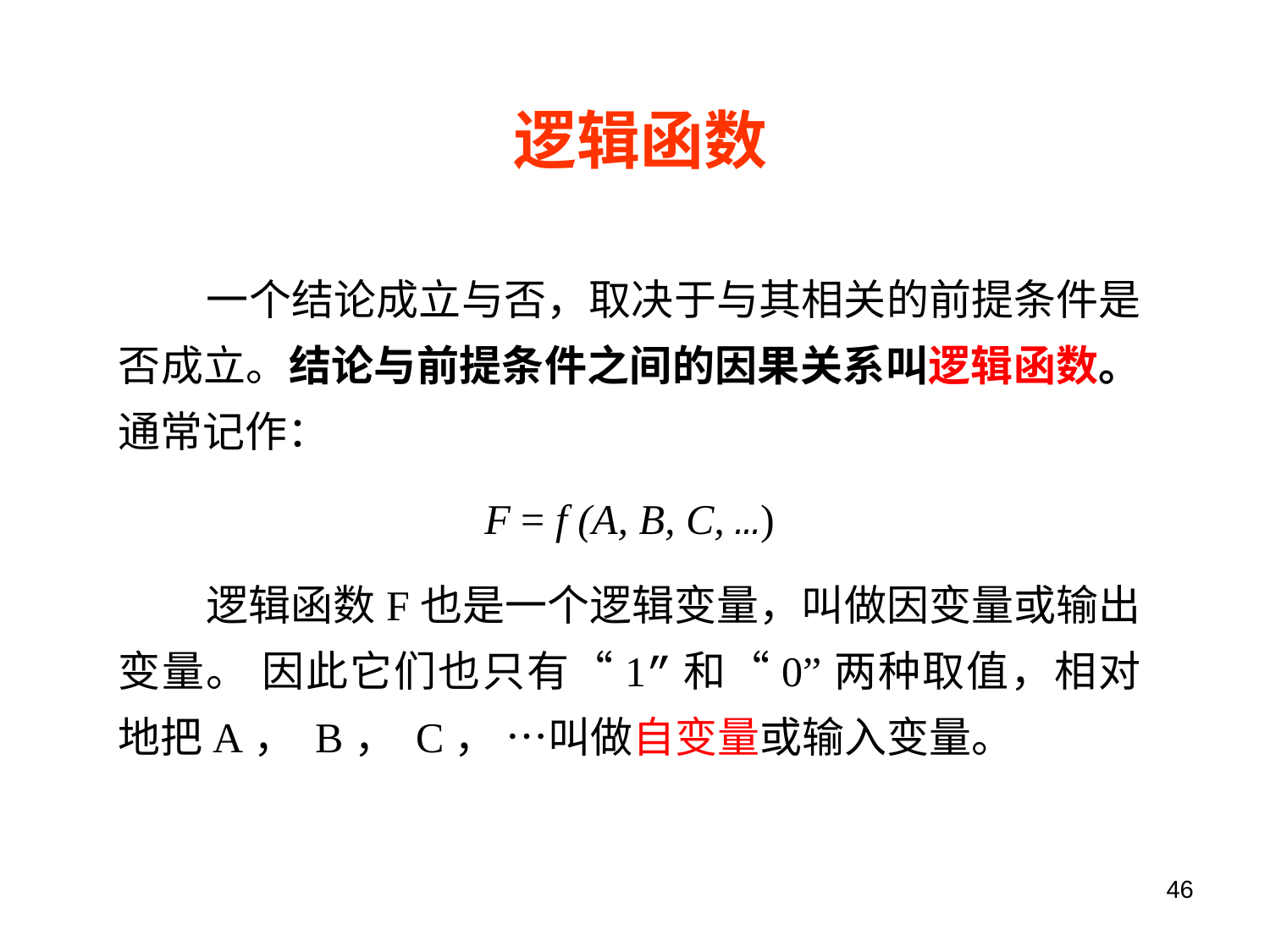

逻辑函数
        一个结论成立与否，取决于与其相关的前提条件是否成立。结论与前提条件之间的因果关系叫逻辑函数。通常记作：
F = f (A, B, C, …)
        逻辑函数F也是一个逻辑变量，叫做因变量或输出变量。 因此它们也只有“1”和“0”两种取值，相对地把A， B， C， …叫做自变量或输入变量。
46